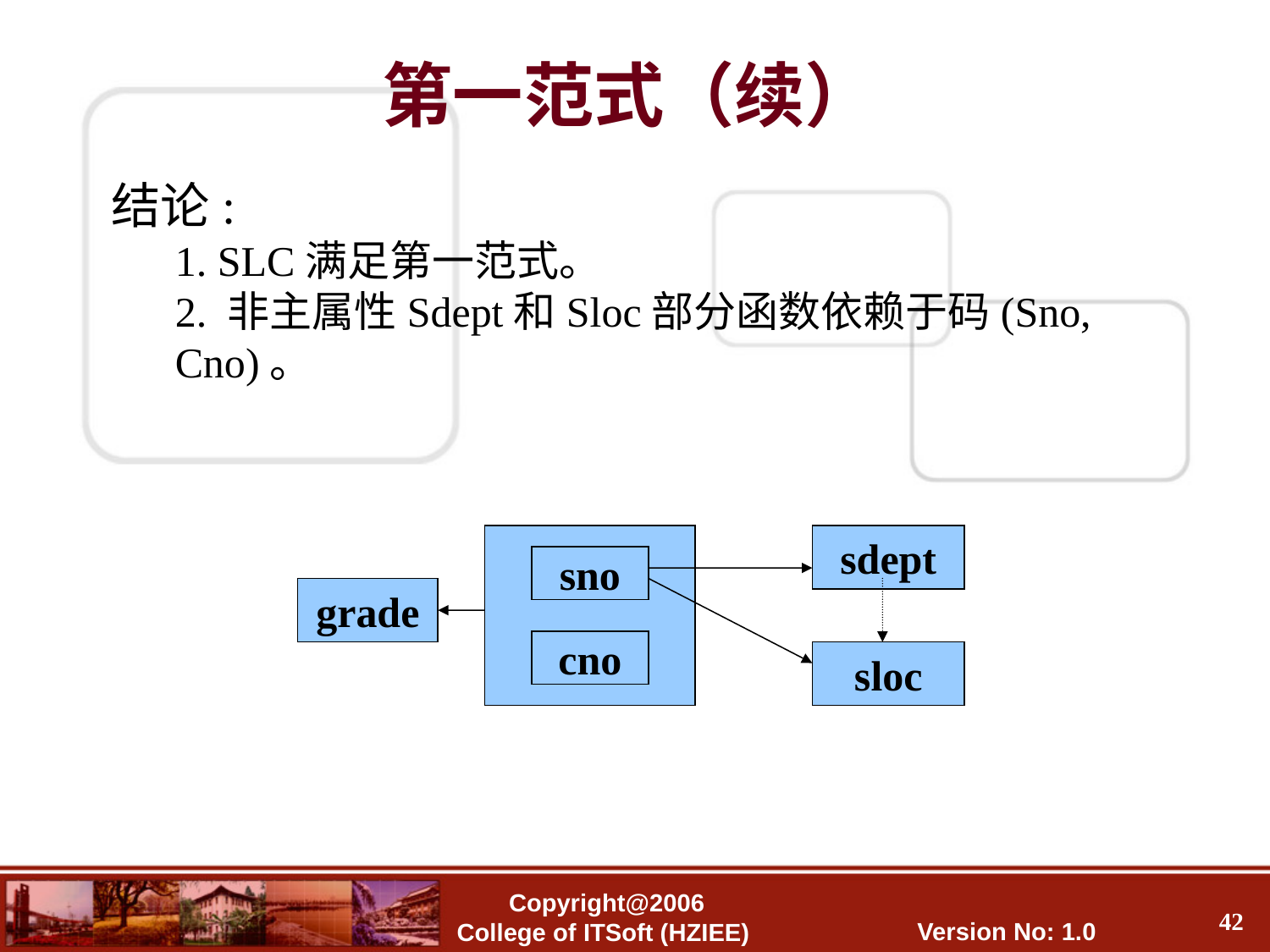

第一范式（续）
结论:
1. SLC满足第一范式。
2. 非主属性Sdept和Sloc部分函数依赖于码(Sno, Cno)。

sdept
sno

grade

cno
sloc